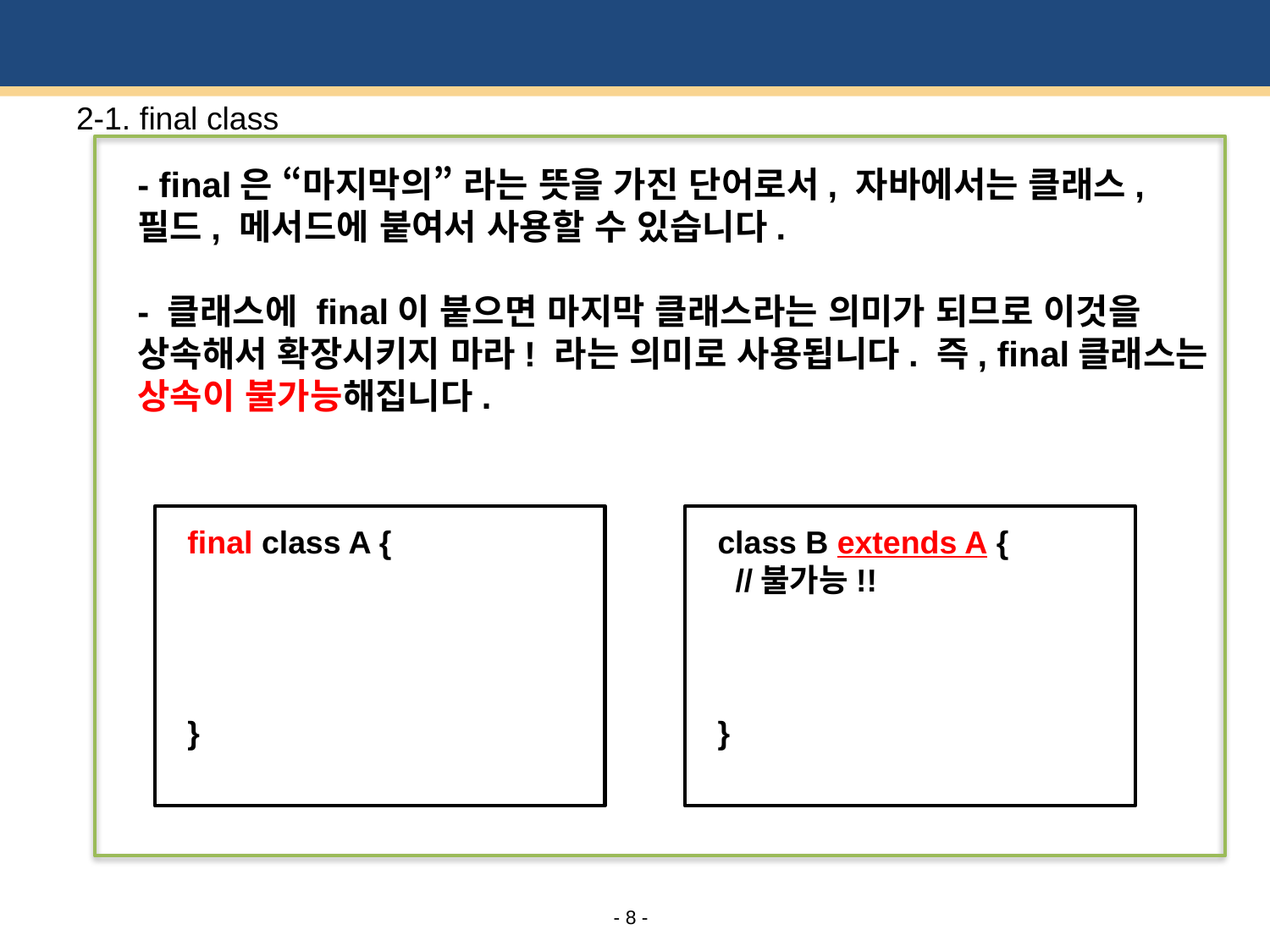

# 2-1. final class

- final은 “마지막의” 라는 뜻을 가진 단어로서, 자바에서는 클래스, 필드, 메서드에 붙여서 사용할 수 있습니다.

- 클래스에 final이 붙으면 마지막 클래스라는 의미가 되므로 이것을 상속해서 확장시키지 마라! 라는 의미로 사용됩니다. 즉, final클래스는 상속이 불가능해집니다.

class B extends A {
  //불가능!!

}
final class A {

}